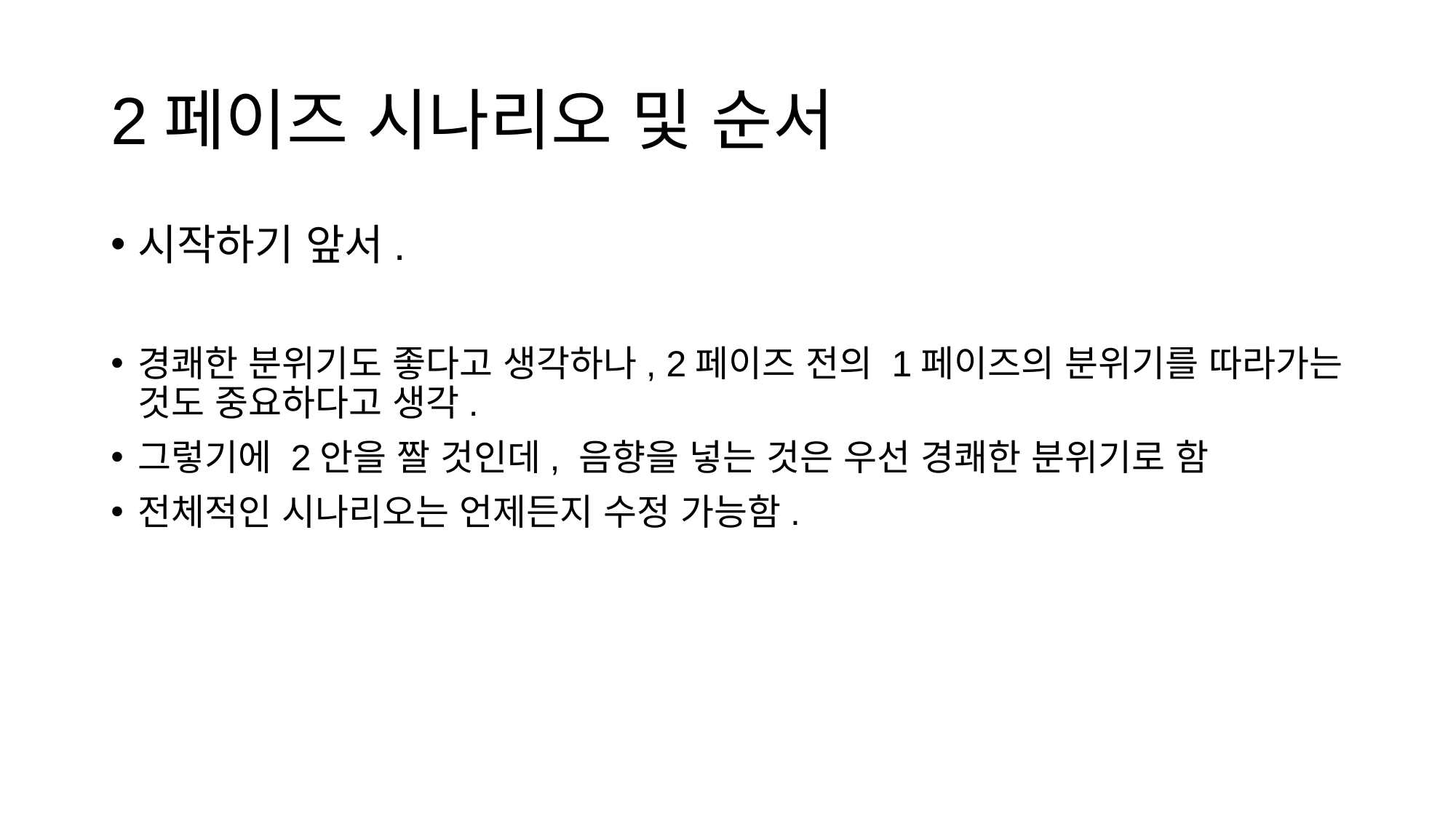

# 2페이즈 시나리오 및 순서
시작하기 앞서.

경쾌한 분위기도 좋다고 생각하나, 2페이즈 전의 1페이즈의 분위기를 따라가는 것도 중요하다고 생각.
그렇기에 2안을 짤 것인데, 음향을 넣는 것은 우선 경쾌한 분위기로 함
전체적인 시나리오는 언제든지 수정 가능함.